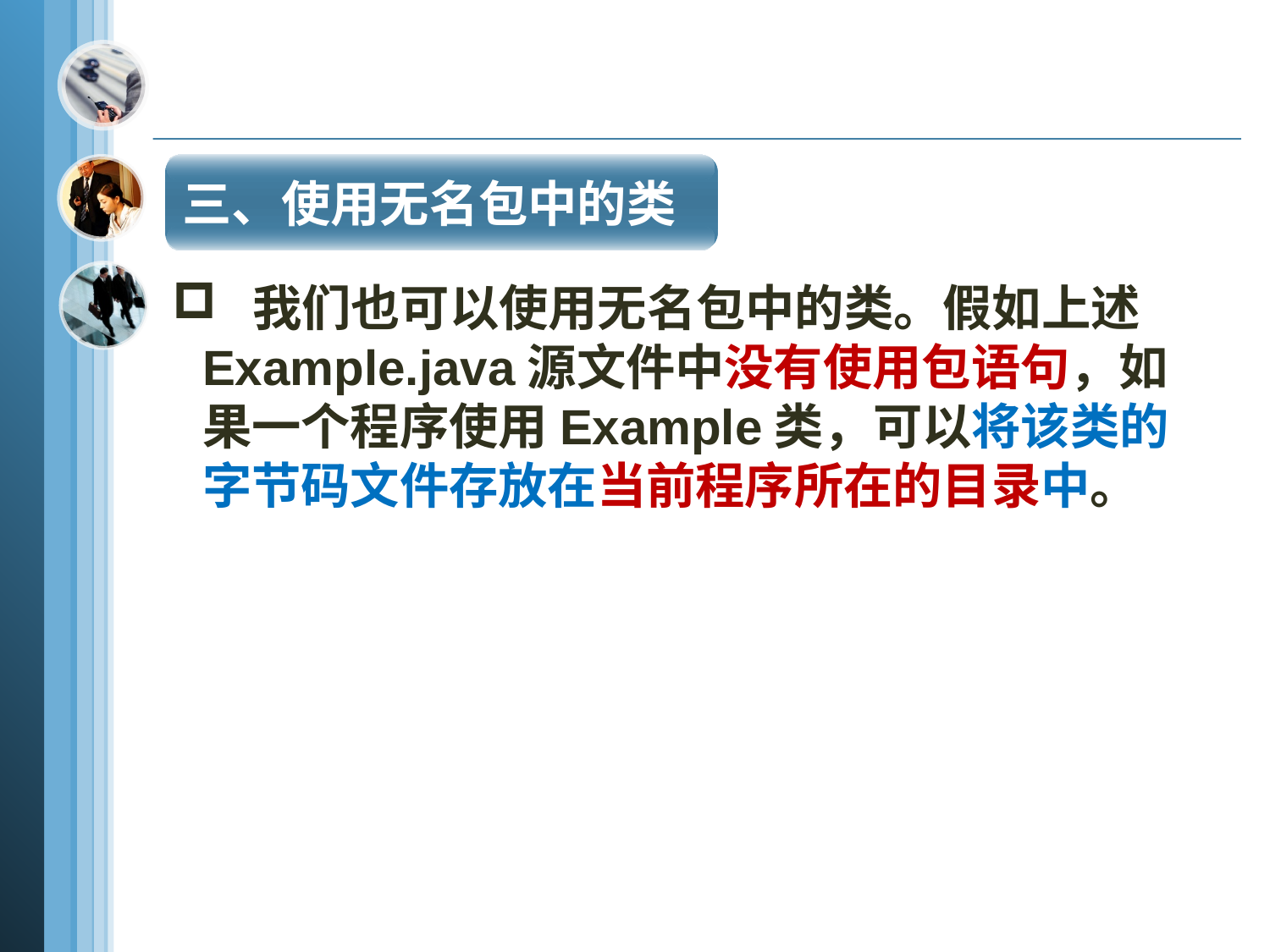

三、使用无名包中的类

  我们也可以使用无名包中的类。假如上述Example.java源文件中没有使用包语句，如果一个程序使用Example类，可以将该类的字节码文件存放在当前程序所在的目录中。